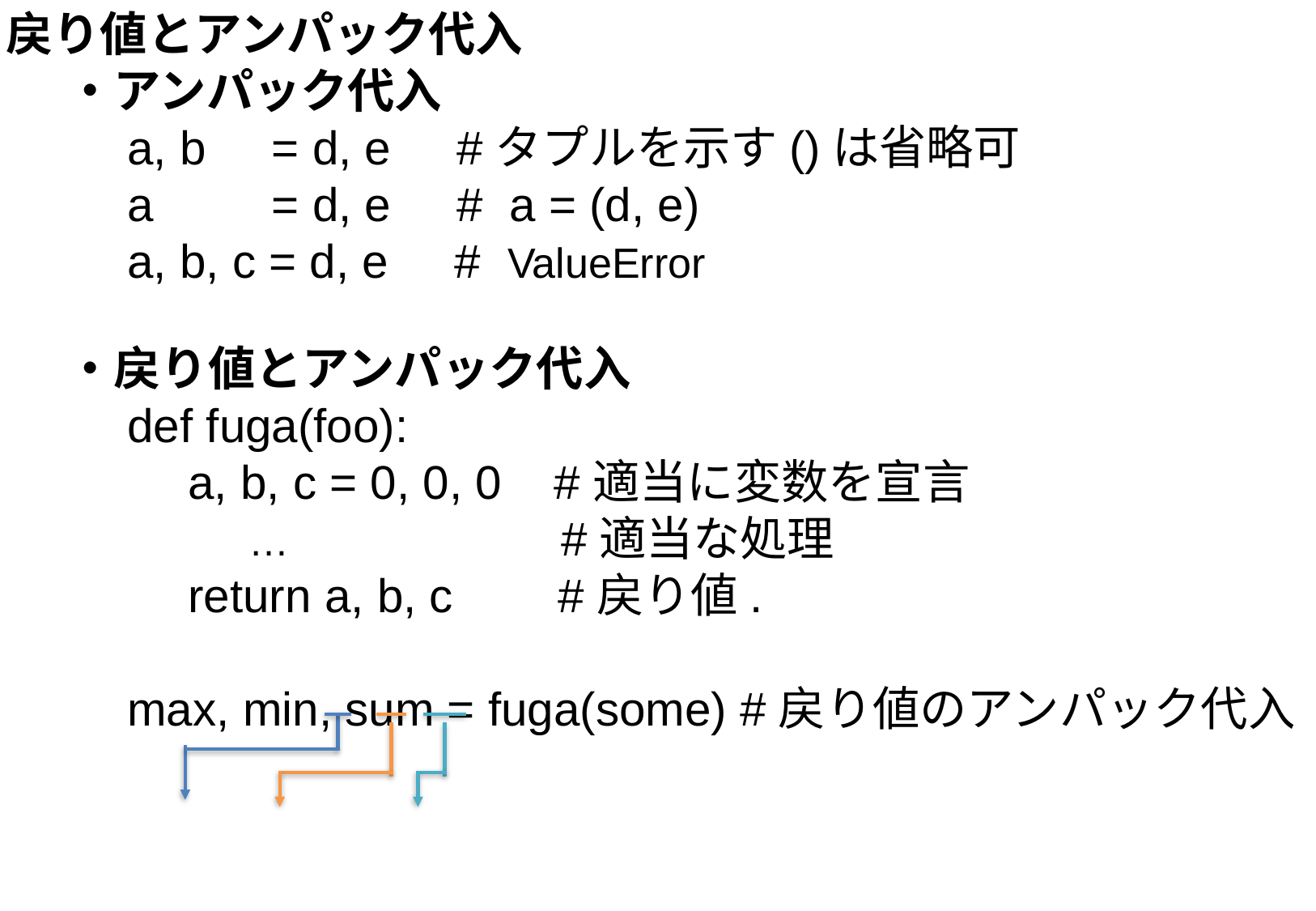

戻り値とアンパック代入
・アンパック代入
a, b     = d, e     #タプルを示す()は省略可
a         = d, e     #  a = (d, e)
a, b, c = d, e     #  ValueError

・戻り値とアンパック代入
def fuga(foo):
a, b, c = 0, 0, 0    #適当に変数を宣言
…                        #適当な処理
return a, b, c        #戻り値.

max, min, sum = fuga(some) #戻り値のアンパック代入